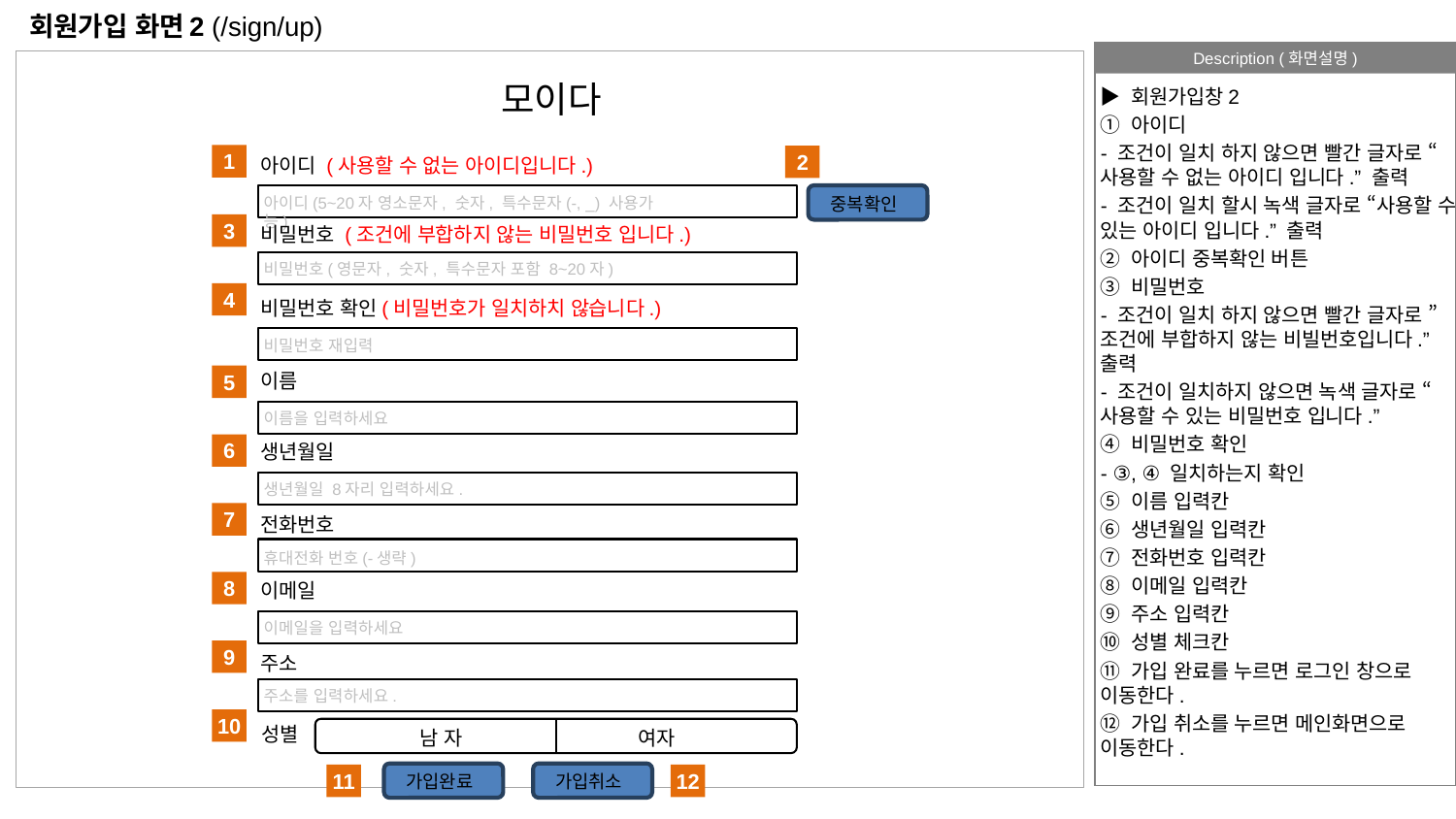

# 회원가입 화면2 (/sign/up)

모이다
▶ 회원가입창2
① 아이디
- 조건이 일치 하지 않으면 빨간 글자로 “사용할 수 없는 아이디 입니다.” 출력
- 조건이 일치 할시 녹색 글자로 “사용할 수 있는 아이디 입니다.” 출력
② 아이디 중복확인 버튼
③ 비밀번호
- 조건이 일치 하지 않으면 빨간 글자로 ”조건에 부합하지 않는 비빌번호입니다.” 출력
- 조건이 일치하지 않으면 녹색 글자로 “사용할 수 있는 비밀번호 입니다.”
④ 비밀번호 확인
- ③, ④ 일치하는지 확인
⑤ 이름 입력칸
⑥ 생년월일 입력칸
⑦ 전화번호 입력칸
⑧ 이메일 입력칸
⑨ 주소 입력칸
⑩ 성별 체크칸
⑪ 가입 완료를 누르면 로그인 창으로 이동한다.
⑫ 가입 취소를 누르면 메인화면으로 이동한다.
1
아이디 (사용할 수 없는 아이디입니다.)
2
아이디(5~20자 영소문자, 숫자, 특수문자(-, _) 사용가능)
`

중복확인
3
비밀번호 (조건에 부합하지 않는 비밀번호 입니다.)
비밀번호(영문자, 숫자, 특수문자 포함 8~20자)
`
4
비밀번호 확인(비밀번호가 일치하치 않습니다.)
비밀번호 재입력
`
이름
5
이름을 입력하세요
`
생년월일
6
생년월일 8자리 입력하세요.
`
7
전화번호
`
휴대전화 번호(-생략)
이메일
8
이메일을 입력하세요
`
9
주소
주소를 입력하세요.
`
10
성별

남 자
여자

가입완료

가입취소
11
12